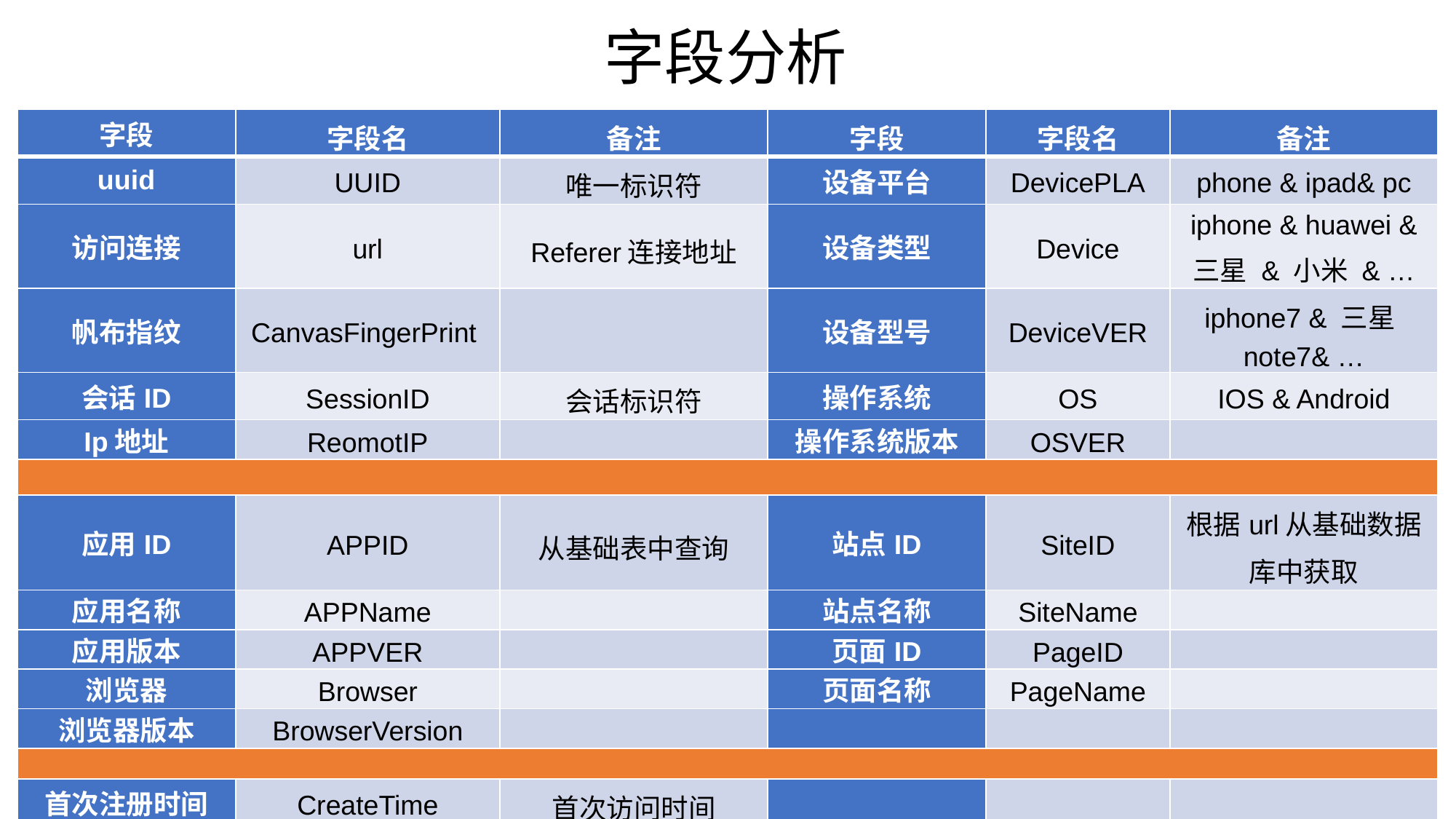

字段分析
| 字段 | 字段名 | 备注 | 字段 | 字段名 | 备注 |
| --- | --- | --- | --- | --- | --- |
| uuid | UUID | 唯一标识符 | 设备平台 | DevicePLA | phone & ipad& pc |
| 访问连接 | url | Referer连接地址 | 设备类型 | Device | iphone & huawei & 三星 & 小米 & … |
| 帆布指纹 | CanvasFingerPrint |  | 设备型号 | DeviceVER | iphone7 & 三星note7& … |
| 会话ID | SessionID | 会话标识符 | 操作系统 | OS | IOS & Android |
| Ip地址 | ReomotIP |  | 操作系统版本 | OSVER |  |
|  |  |  |  |  |  |
| 应用ID | APPID | 从基础表中查询 | 站点ID | SiteID | 根据url从基础数据库中获取 |
| 应用名称 | APPName |  | 站点名称 | SiteName |  |
| 应用版本 | APPVER |  | 页面ID | PageID |  |
| 浏览器 | Browser |  | 页面名称 | PageName |  |
| 浏览器版本 | BrowserVersion |  |  |  |  |
|  |  |  |  |  |  |
| 首次注册时间 | CreateTime | 首次访问时间 |  |  |  |
| 最近更改时间 | LastTime | 最近访问时间 |  |  |  |